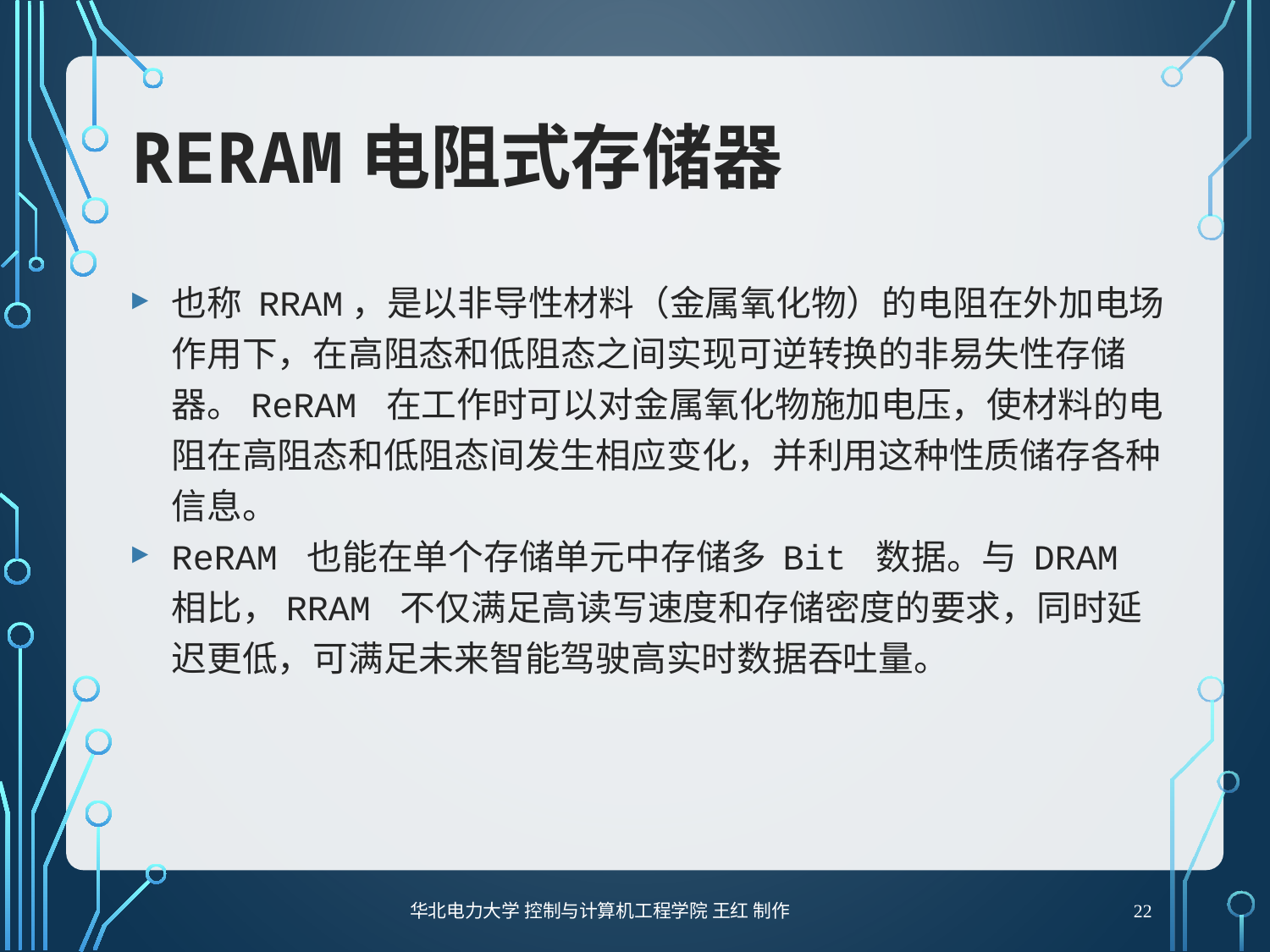

# ReRAM电阻式存储器
也称 RRAM，是以非导性材料（金属氧化物）的电阻在外加电场作用下，在高阻态和低阻态之间实现可逆转换的非易失性存储器。ReRAM 在工作时可以对金属氧化物施加电压，使材料的电阻在高阻态和低阻态间发生相应变化，并利用这种性质储存各种信息。
ReRAM 也能在单个存储单元中存储多 Bit 数据。与 DRAM 相比，RRAM 不仅满足高读写速度和存储密度的要求，同时延迟更低，可满足未来智能驾驶高实时数据吞吐量。
22
华北电力大学 控制与计算机工程学院 王红 制作